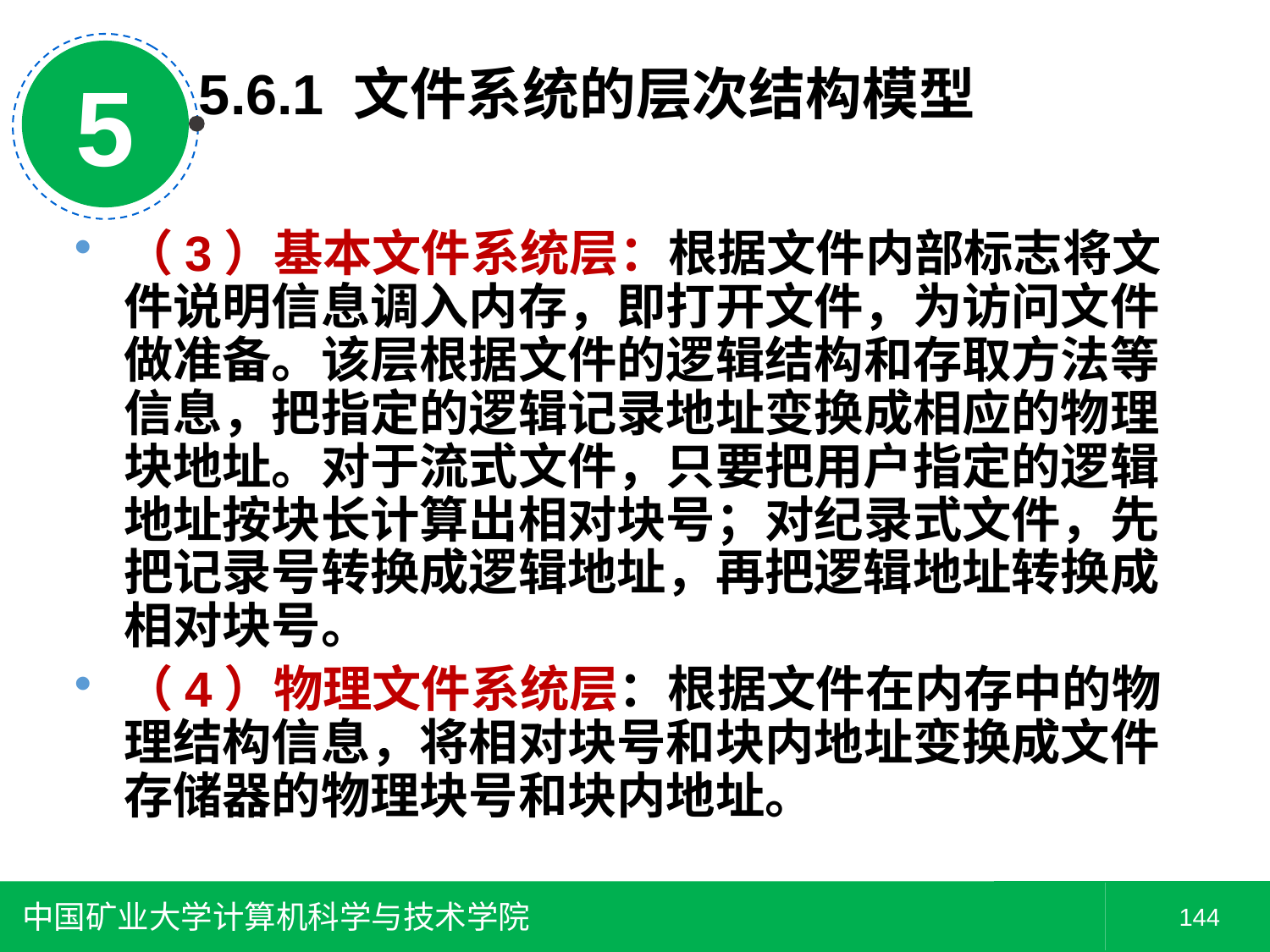

5
5.6.1 文件系统的层次结构模型

（3）基本文件系统层：根据文件内部标志将文件说明信息调入内存，即打开文件，为访问文件做准备。该层根据文件的逻辑结构和存取方法等信息，把指定的逻辑记录地址变换成相应的物理块地址。对于流式文件，只要把用户指定的逻辑地址按块长计算出相对块号；对纪录式文件，先把记录号转换成逻辑地址，再把逻辑地址转换成相对块号。
（4）物理文件系统层：根据文件在内存中的物理结构信息，将相对块号和块内地址变换成文件存储器的物理块号和块内地址。